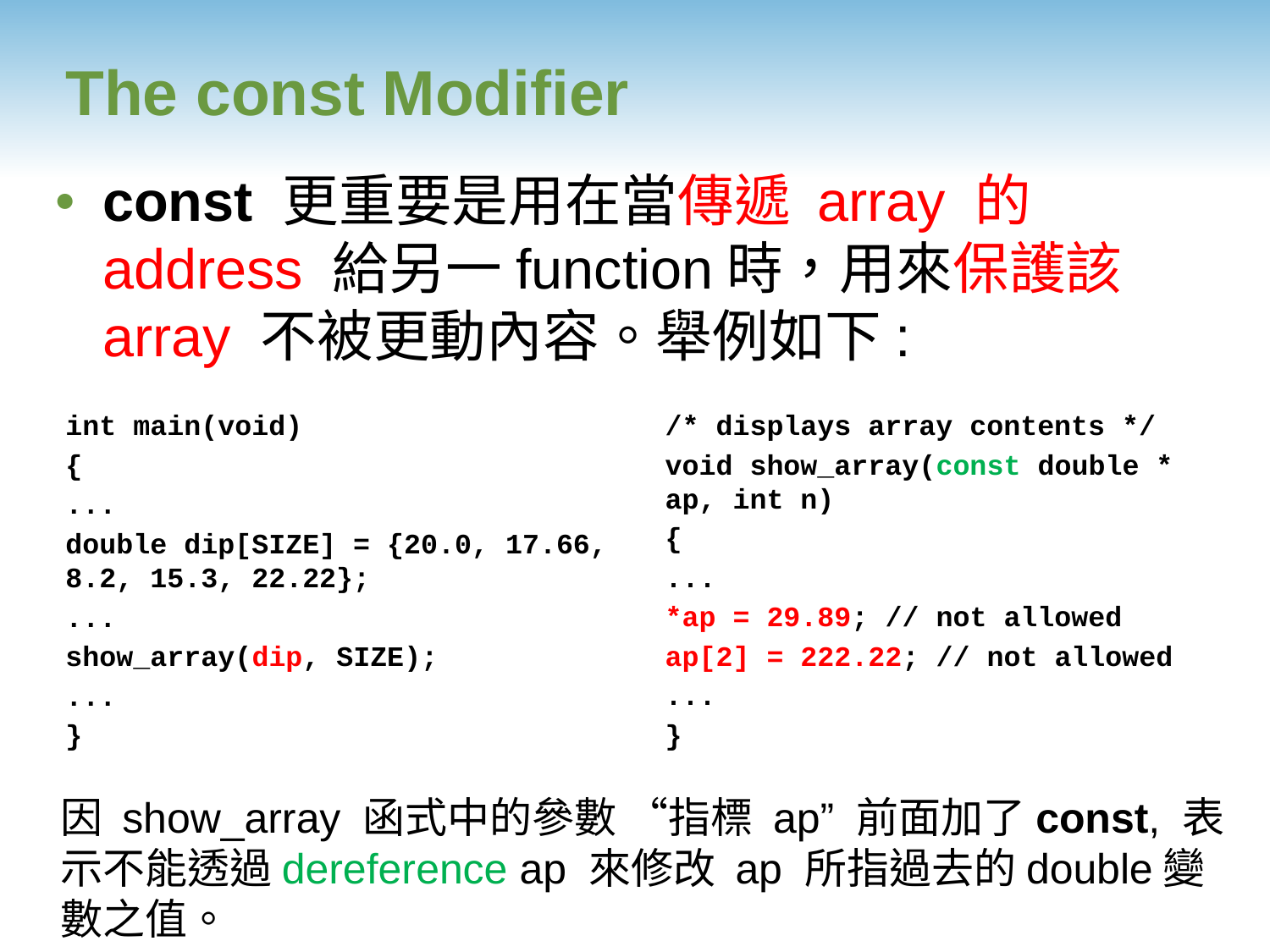

# The const Modifier
const 更重要是用在當傳遞 array 的 address 給另一function時，用來保護該array 不被更動內容。舉例如下:
/* displays array contents */
void show_array(const double * ap, int n)
{
...
*ap = 29.89; // not allowed
ap[2] = 222.22; // not allowed
...
}

int main(void)
{
...
double dip[SIZE] = {20.0, 17.66, 8.2, 15.3, 22.22};
...
show_array(dip, SIZE);
...
}
因 show_array 函式中的參數 “指標 ap” 前面加了const, 表示不能透過dereference ap 來修改 ap 所指過去的double變數之值。